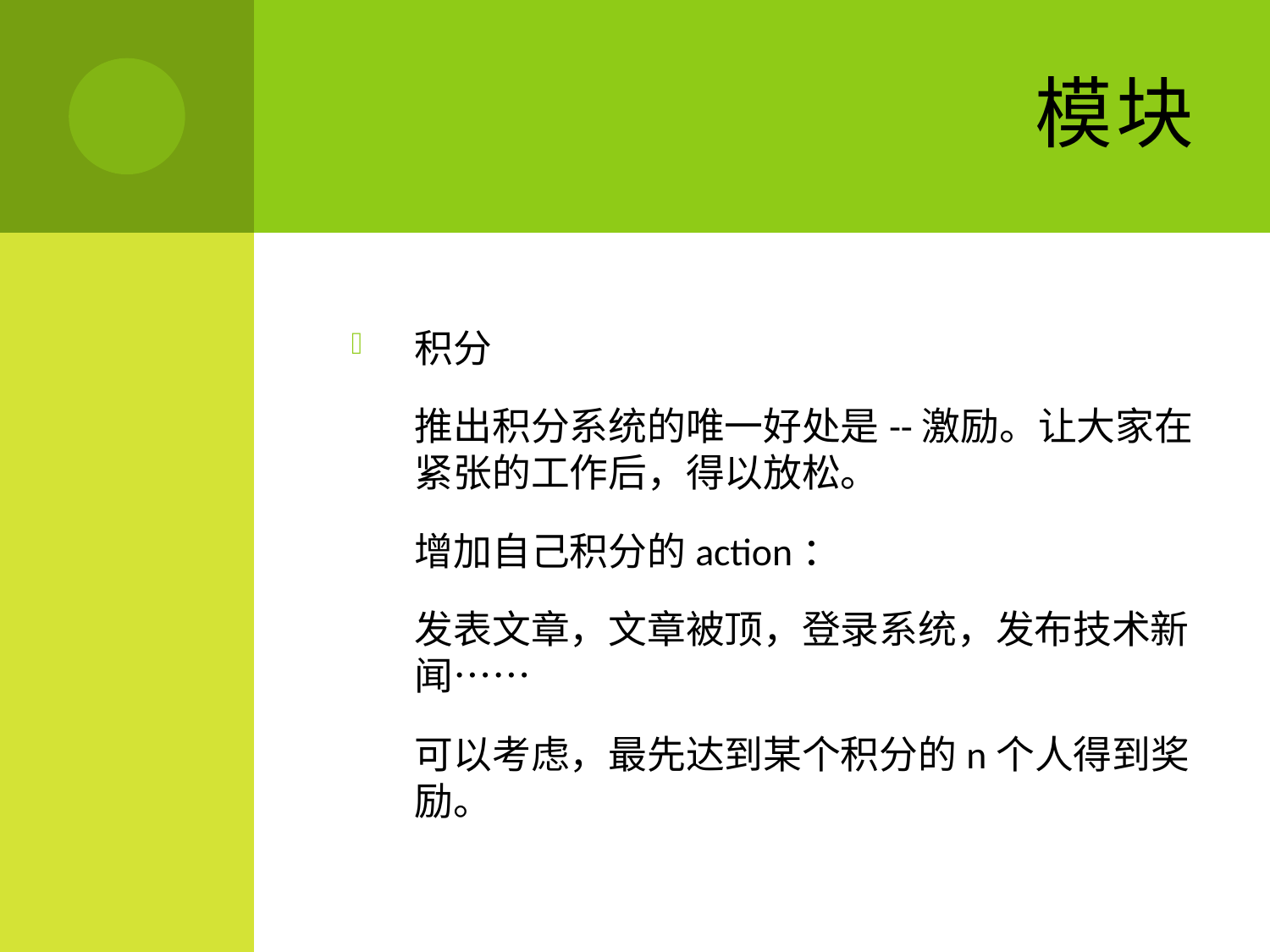

# 模块
积分
	推出积分系统的唯一好处是--激励。让大家在紧张的工作后，得以放松。
	增加自己积分的action：
	发表文章，文章被顶，登录系统，发布技术新闻……
	可以考虑，最先达到某个积分的n个人得到奖励。